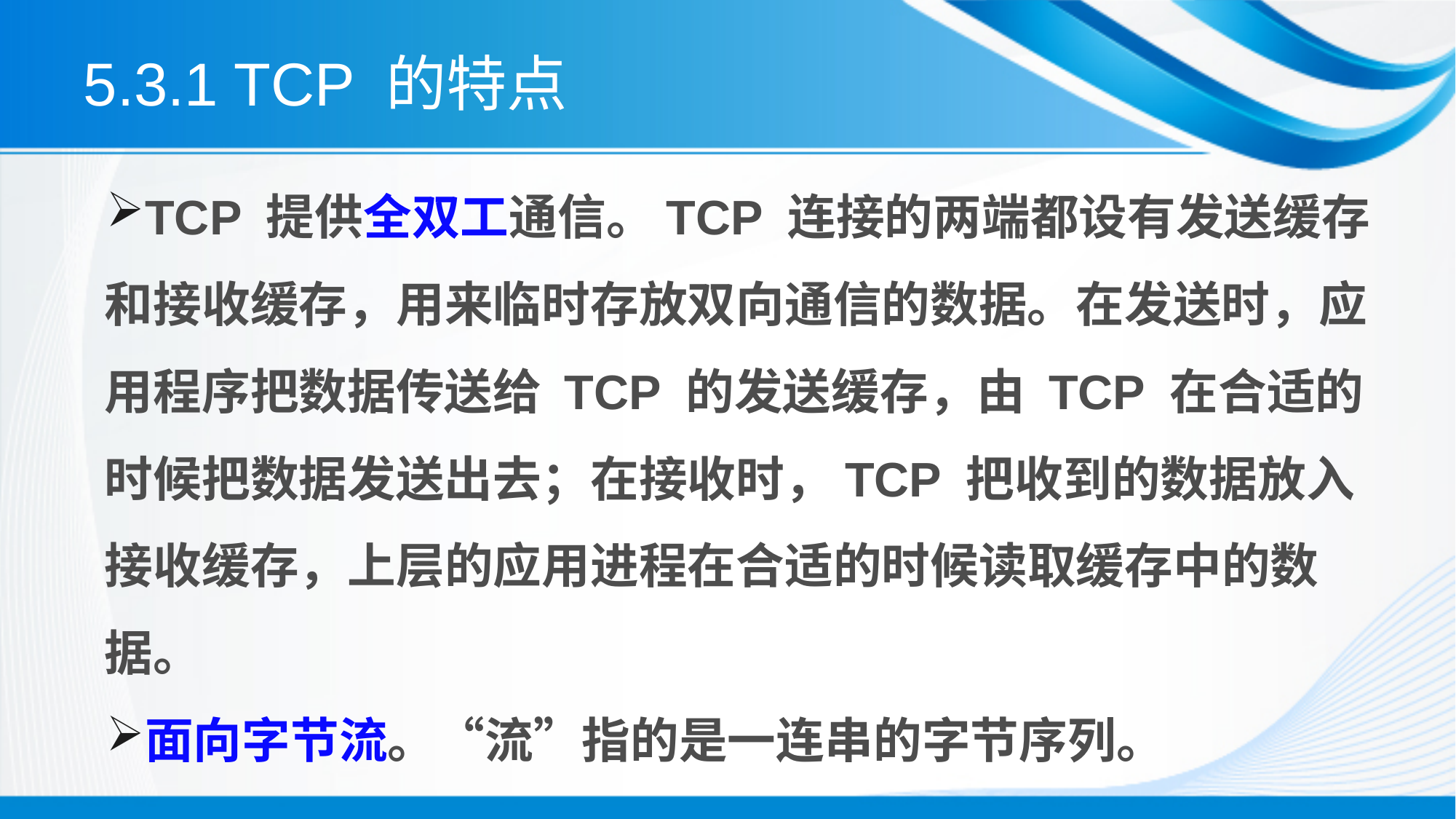

# 5.3.1 TCP 的特点
TCP 提供全双工通信。TCP 连接的两端都设有发送缓存和接收缓存，用来临时存放双向通信的数据。在发送时，应用程序把数据传送给 TCP 的发送缓存，由 TCP 在合适的时候把数据发送出去；在接收时，TCP 把收到的数据放入接收缓存，上层的应用进程在合适的时候读取缓存中的数据。
面向字节流。“流”指的是一连串的字节序列。